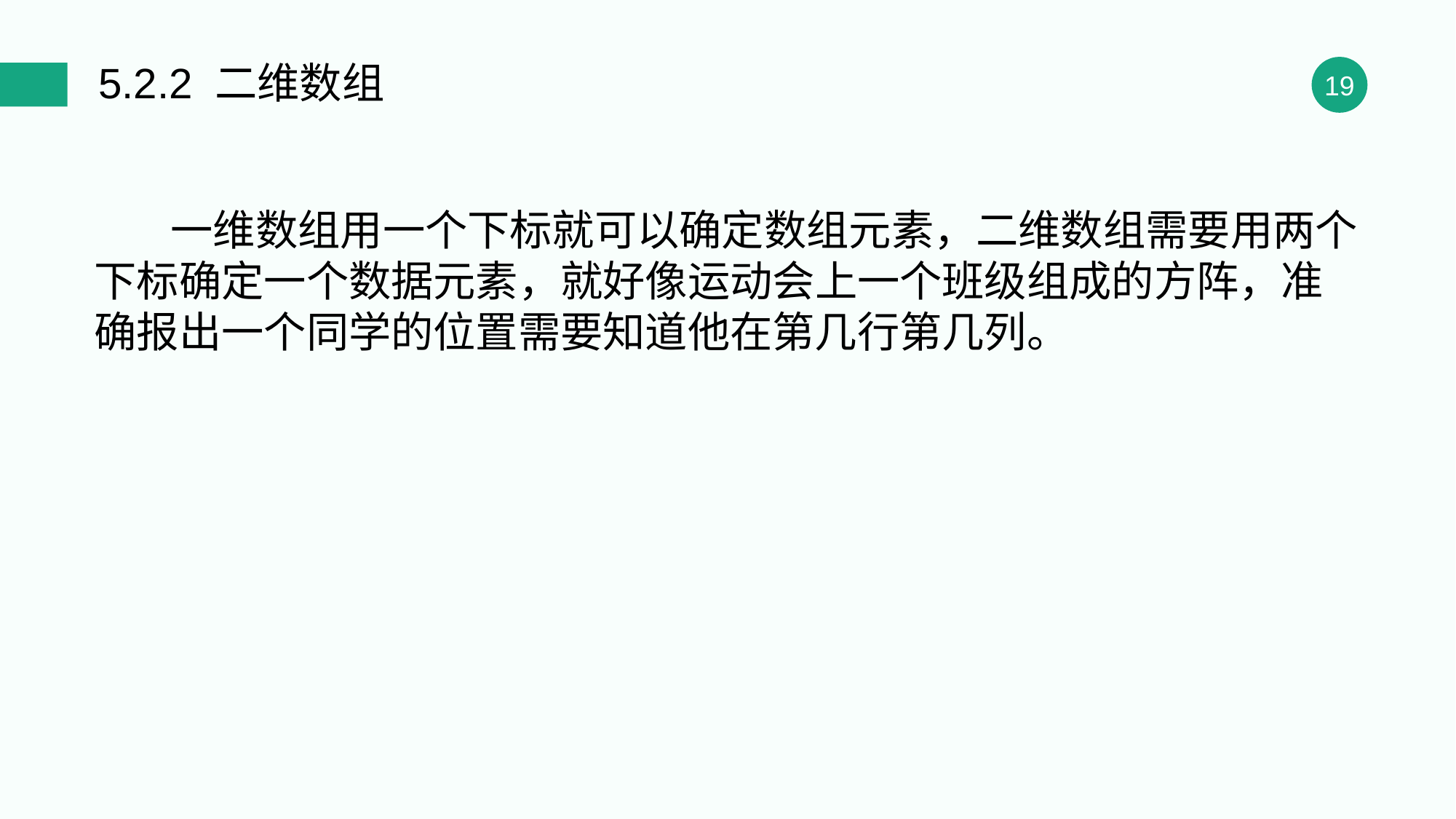

5.2.2 二维数组
       一维数组用一个下标就可以确定数组元素，二维数组需要用两个下标确定一个数据元素，就好像运动会上一个班级组成的方阵，准确报出一个同学的位置需要知道他在第几行第几列。